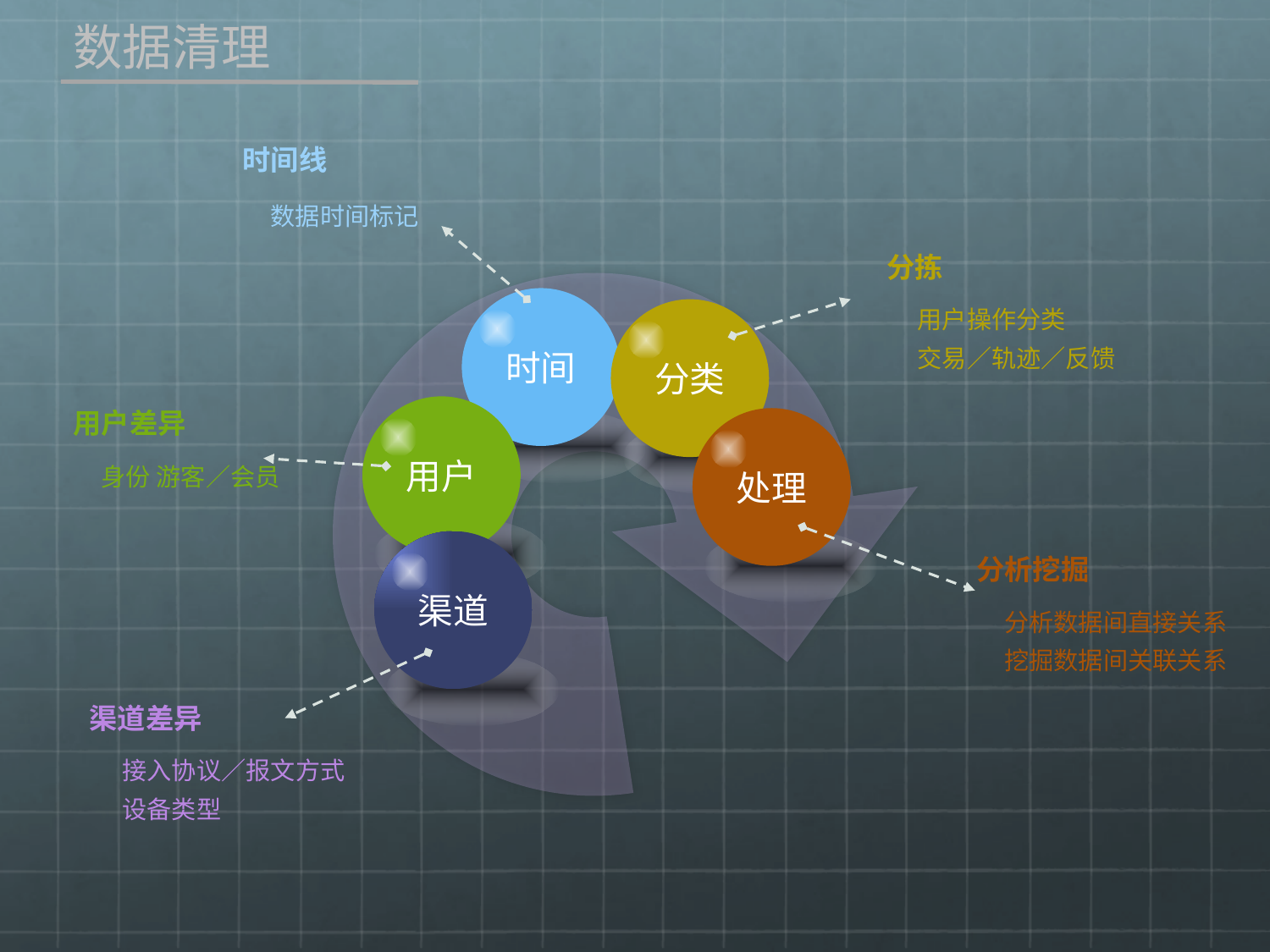

数据清理
时间线
    数据时间标记
分拣

时间

分类

用户

处理

渠道

    用户操作分类
    交易／轨迹／反馈
用户差异
    身份 游客／会员
分析挖掘
     分析数据间直接关系
     挖掘数据间关联关系
渠道差异
     接入协议／报文方式
     设备类型